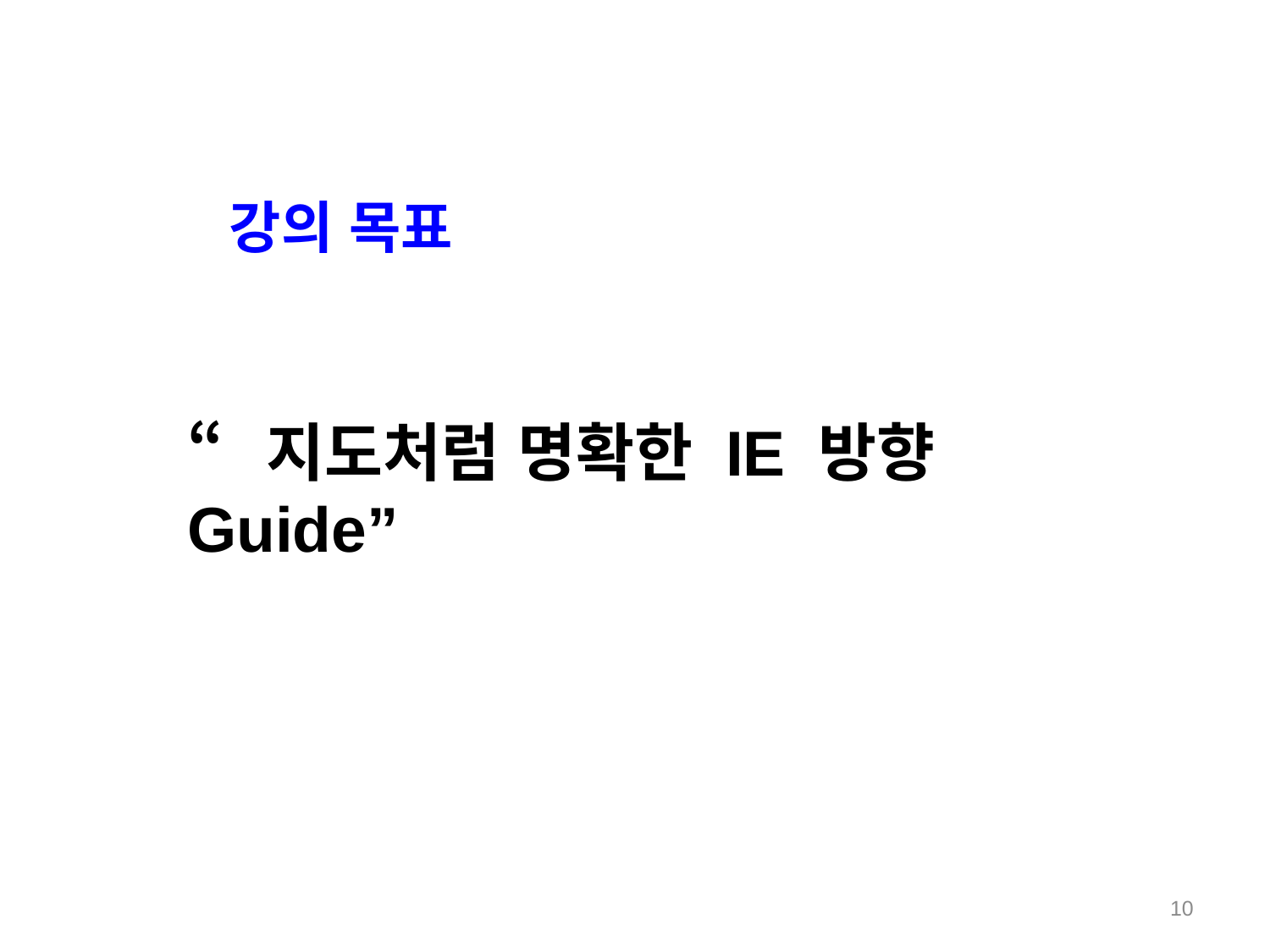

강의 목표
“지도처럼 명확한 IE 방향 Guide”
10